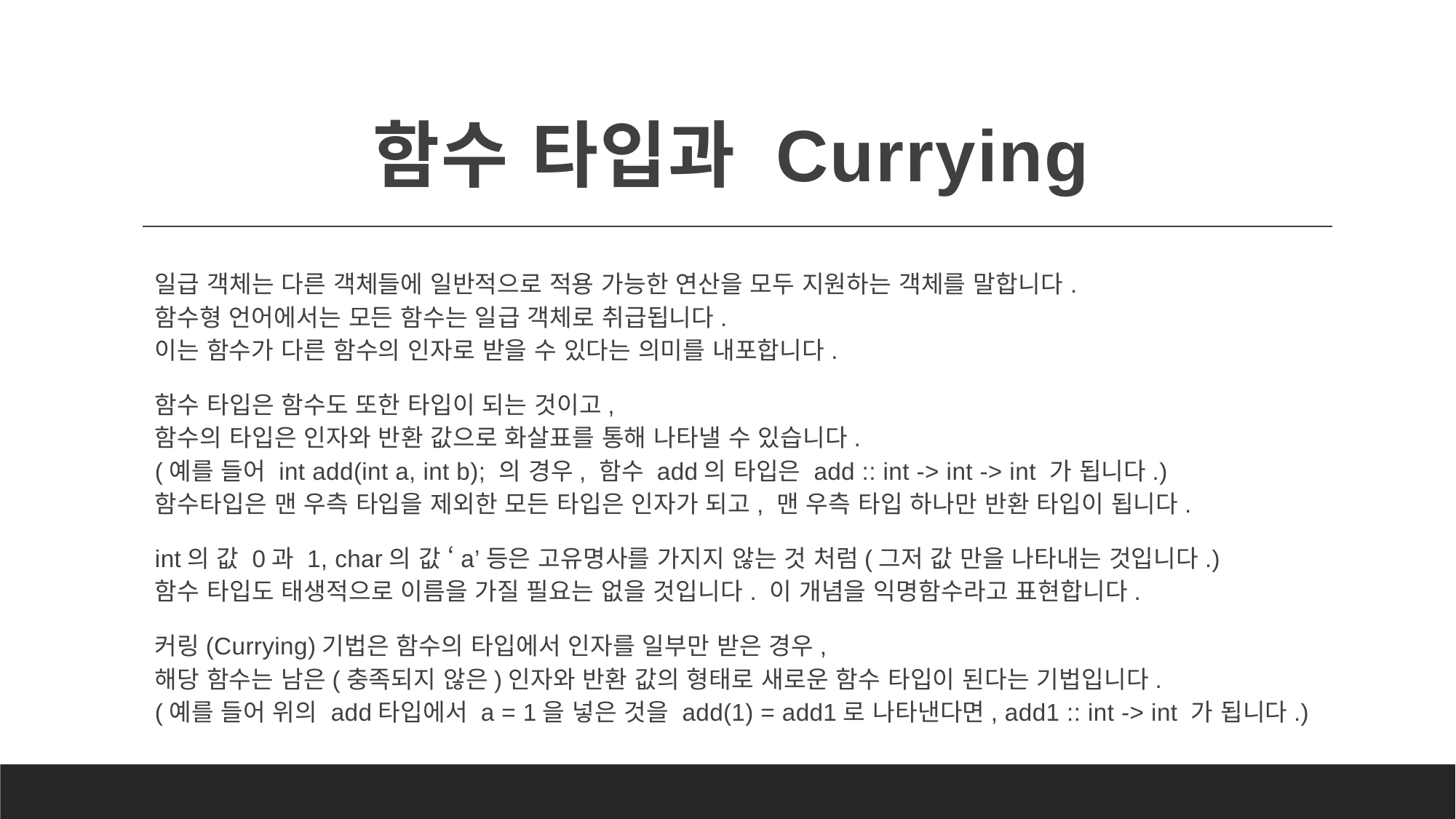

# 함수 타입과 Currying
일급 객체는 다른 객체들에 일반적으로 적용 가능한 연산을 모두 지원하는 객체를 말합니다.
함수형 언어에서는 모든 함수는 일급 객체로 취급됩니다.
이는 함수가 다른 함수의 인자로 받을 수 있다는 의미를 내포합니다.
함수 타입은 함수도 또한 타입이 되는 것이고,
함수의 타입은 인자와 반환 값으로 화살표를 통해 나타낼 수 있습니다.
(예를 들어 int add(int a, int b); 의 경우, 함수 add의 타입은 add :: int -> int -> int 가 됩니다.)
함수타입은 맨 우측 타입을 제외한 모든 타입은 인자가 되고, 맨 우측 타입 하나만 반환 타입이 됩니다.
int의 값 0과 1, char의 값 ‘a’등은 고유명사를 가지지 않는 것 처럼(그저 값 만을 나타내는 것입니다.)
함수 타입도 태생적으로 이름을 가질 필요는 없을 것입니다. 이 개념을 익명함수라고 표현합니다.
커링(Currying)기법은 함수의 타입에서 인자를 일부만 받은 경우,
해당 함수는 남은(충족되지 않은)인자와 반환 값의 형태로 새로운 함수 타입이 된다는 기법입니다.
(예를 들어 위의 add타입에서 a = 1을 넣은 것을 add(1) = add1로 나타낸다면, add1 :: int -> int 가 됩니다.)